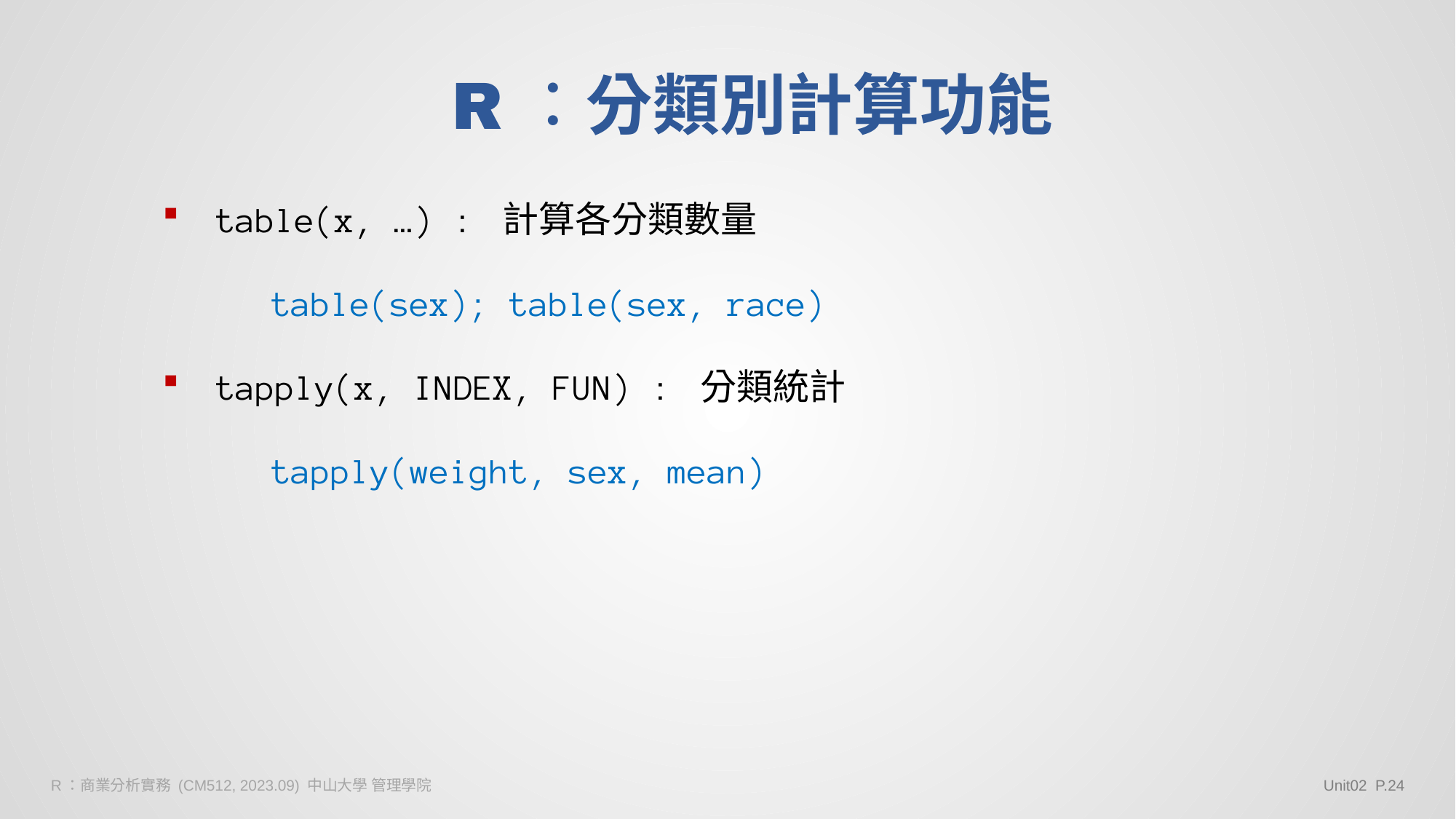

R：分類別計算功能
table(x, …) : 計算各分類數量
table(sex); table(sex, race)
tapply(x, INDEX, FUN) : 分類統計
tapply(weight, sex, mean)